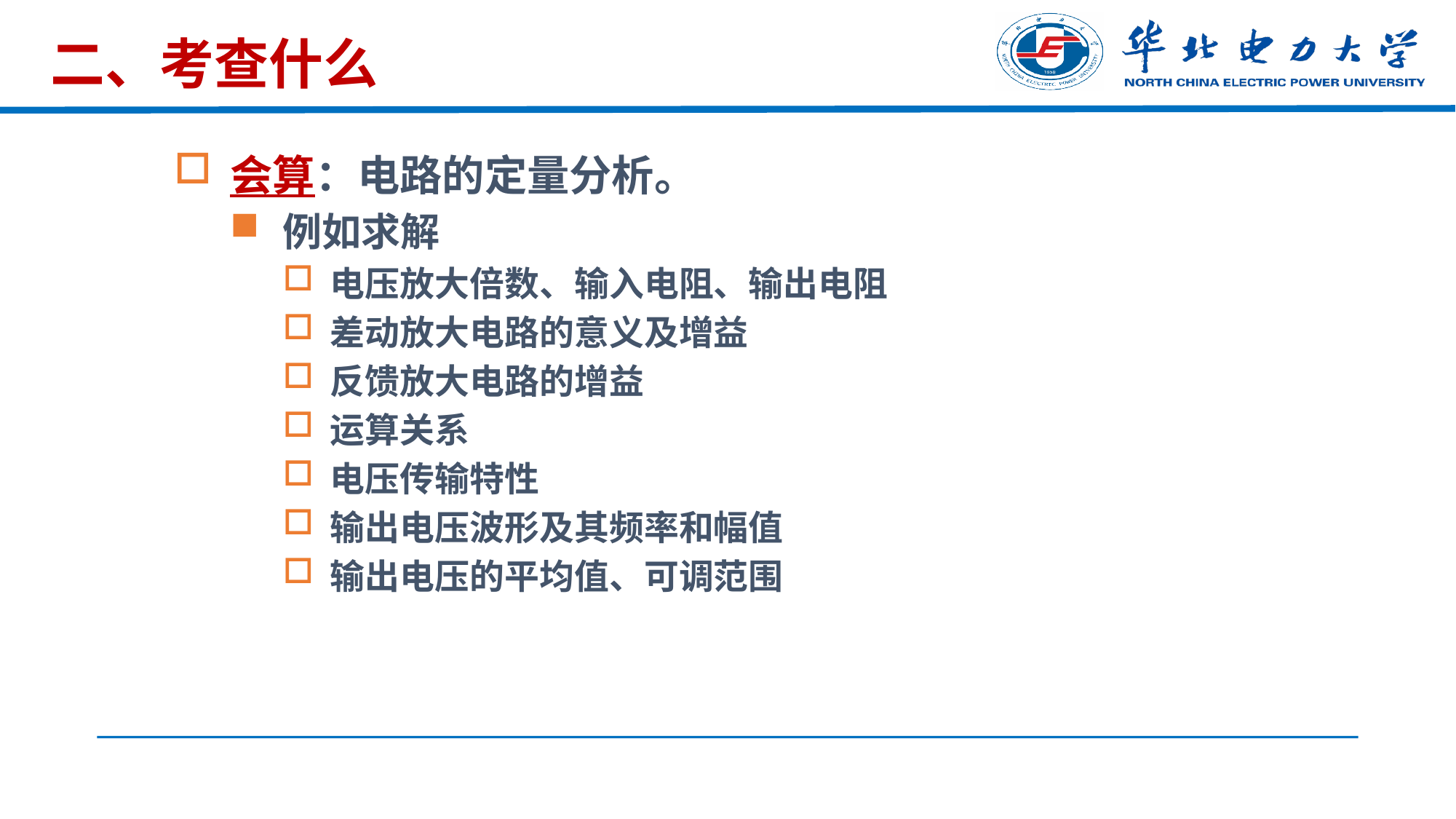

# 二、考查什么
会算：电路的定量分析。
例如求解
电压放大倍数、输入电阻、输出电阻
差动放大电路的意义及增益
反馈放大电路的增益
运算关系
电压传输特性
输出电压波形及其频率和幅值
输出电压的平均值、可调范围